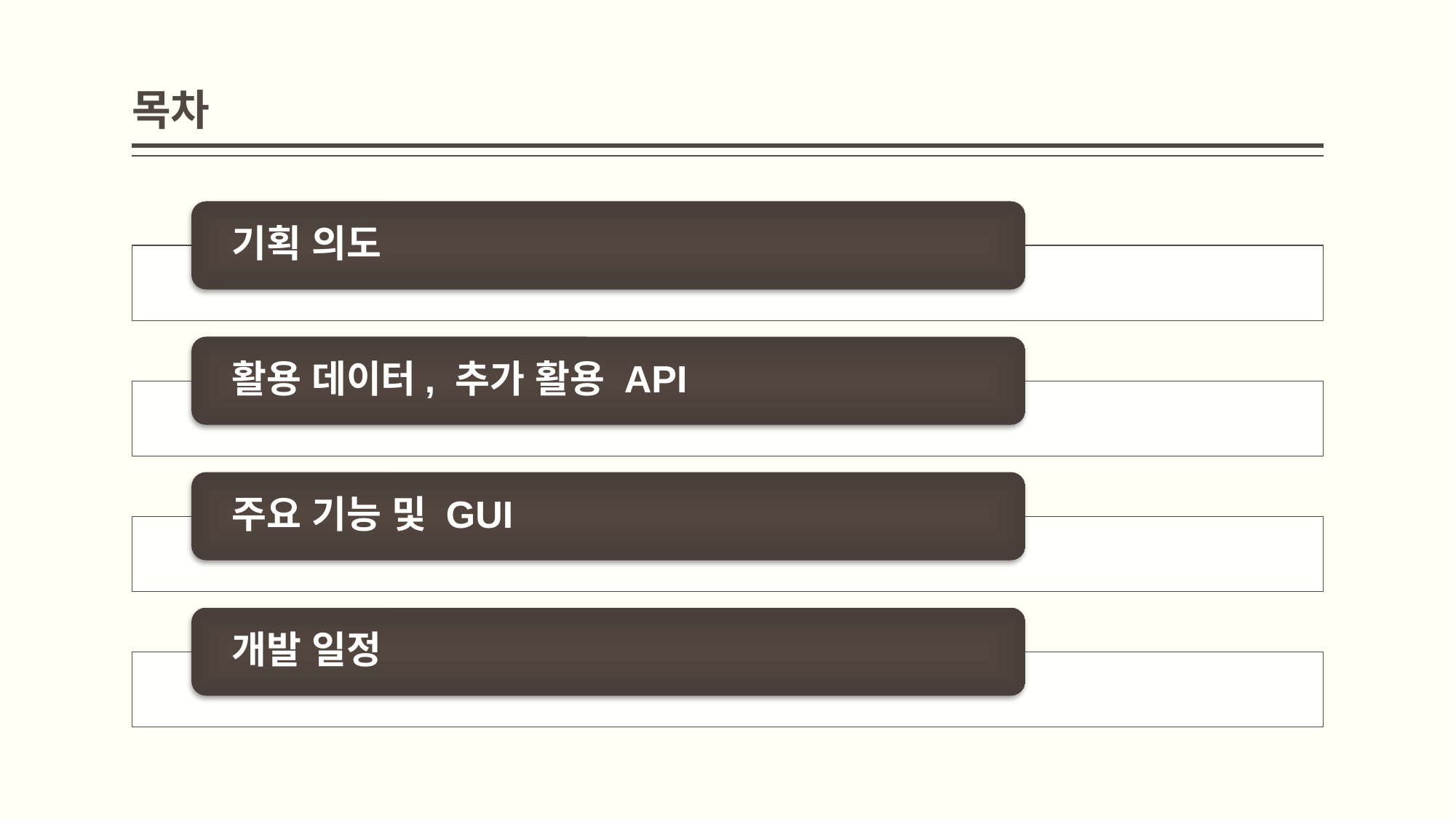

# 목차
기획 의도
활용 데이터, 추가 활용 API
주요 기능 및 GUI
개발 일정